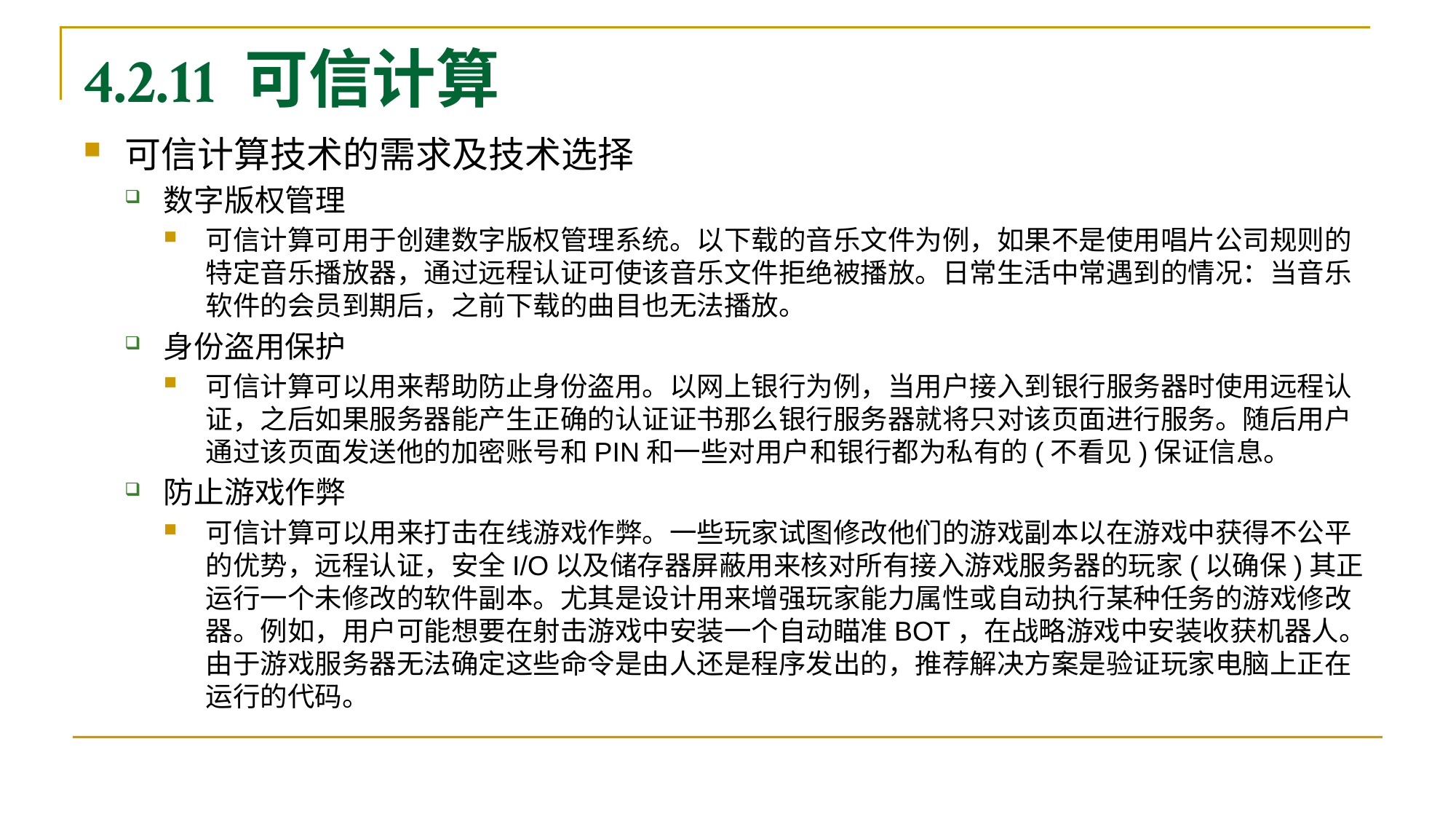

# 4.2.11 可信计算
可信计算技术的需求及技术选择
数字版权管理
可信计算可用于创建数字版权管理系统。以下载的音乐文件为例，如果不是使用唱片公司规则的特定音乐播放器，通过远程认证可使该音乐文件拒绝被播放。日常生活中常遇到的情况：当音乐软件的会员到期后，之前下载的曲目也无法播放。
身份盗用保护
可信计算可以用来帮助防止身份盗用。以网上银行为例，当用户接入到银行服务器时使用远程认证，之后如果服务器能产生正确的认证证书那么银行服务器就将只对该页面进行服务。随后用户通过该页面发送他的加密账号和PIN和一些对用户和银行都为私有的(不看见)保证信息。
防止游戏作弊
可信计算可以用来打击在线游戏作弊。一些玩家试图修改他们的游戏副本以在游戏中获得不公平的优势，远程认证，安全I/O以及储存器屏蔽用来核对所有接入游戏服务器的玩家(以确保)其正运行一个未修改的软件副本。尤其是设计用来增强玩家能力属性或自动执行某种任务的游戏修改器。例如，用户可能想要在射击游戏中安装一个自动瞄准BOT，在战略游戏中安装收获机器人。由于游戏服务器无法确定这些命令是由人还是程序发出的，推荐解决方案是验证玩家电脑上正在运行的代码。